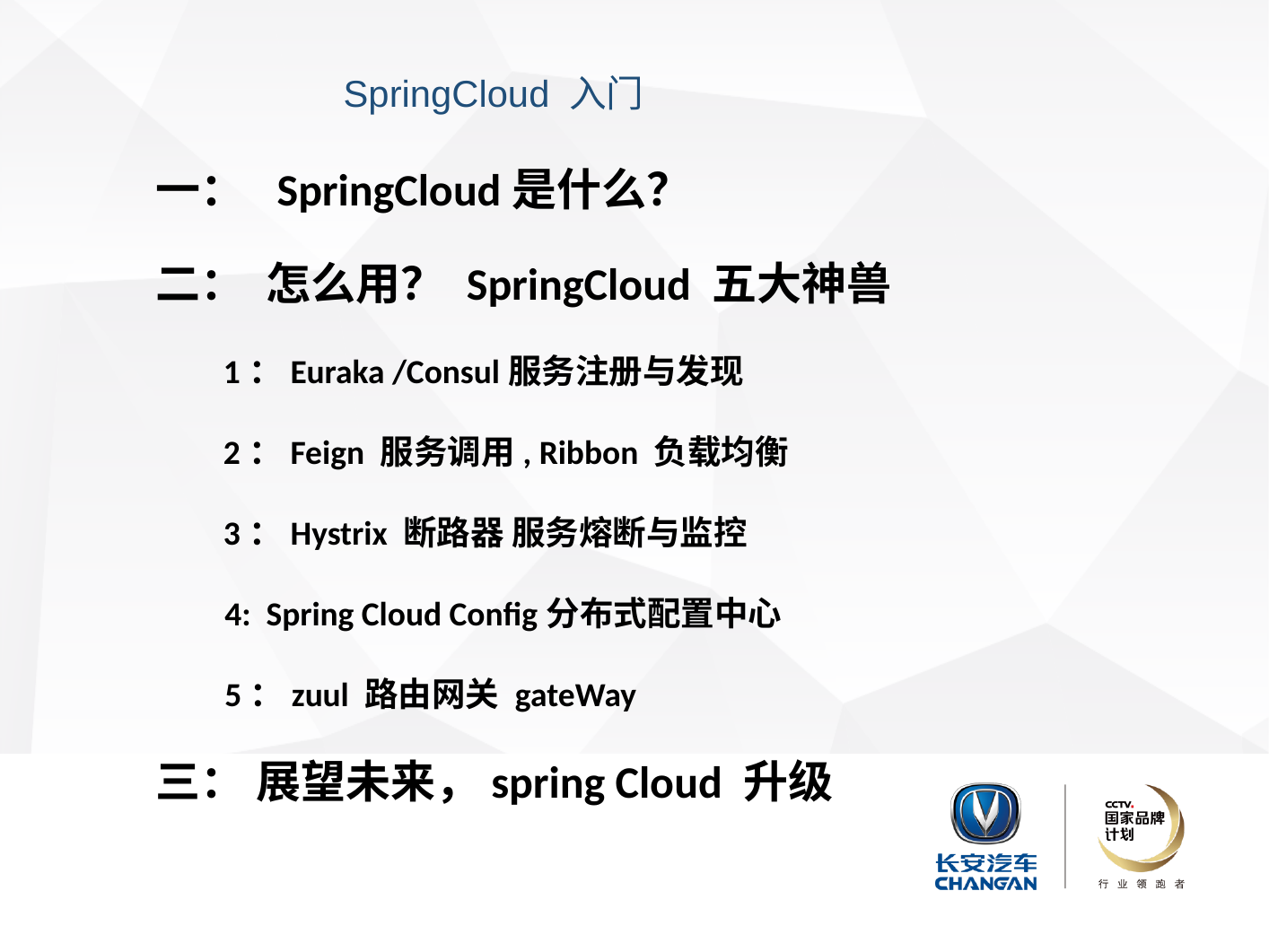

SpringCloud 入门

一：  SpringCloud是什么？

二：  怎么用？ SpringCloud 五大神兽

1：Euraka /Consul服务注册与发现

2：Feign 服务调用, Ribbon 负载均衡

3：Hystrix 断路器 服务熔断与监控

         4:  Spring Cloud Config分布式配置中心

         5：zuul 路由网关 gateWay

三： 展望未来，spring Cloud 升级